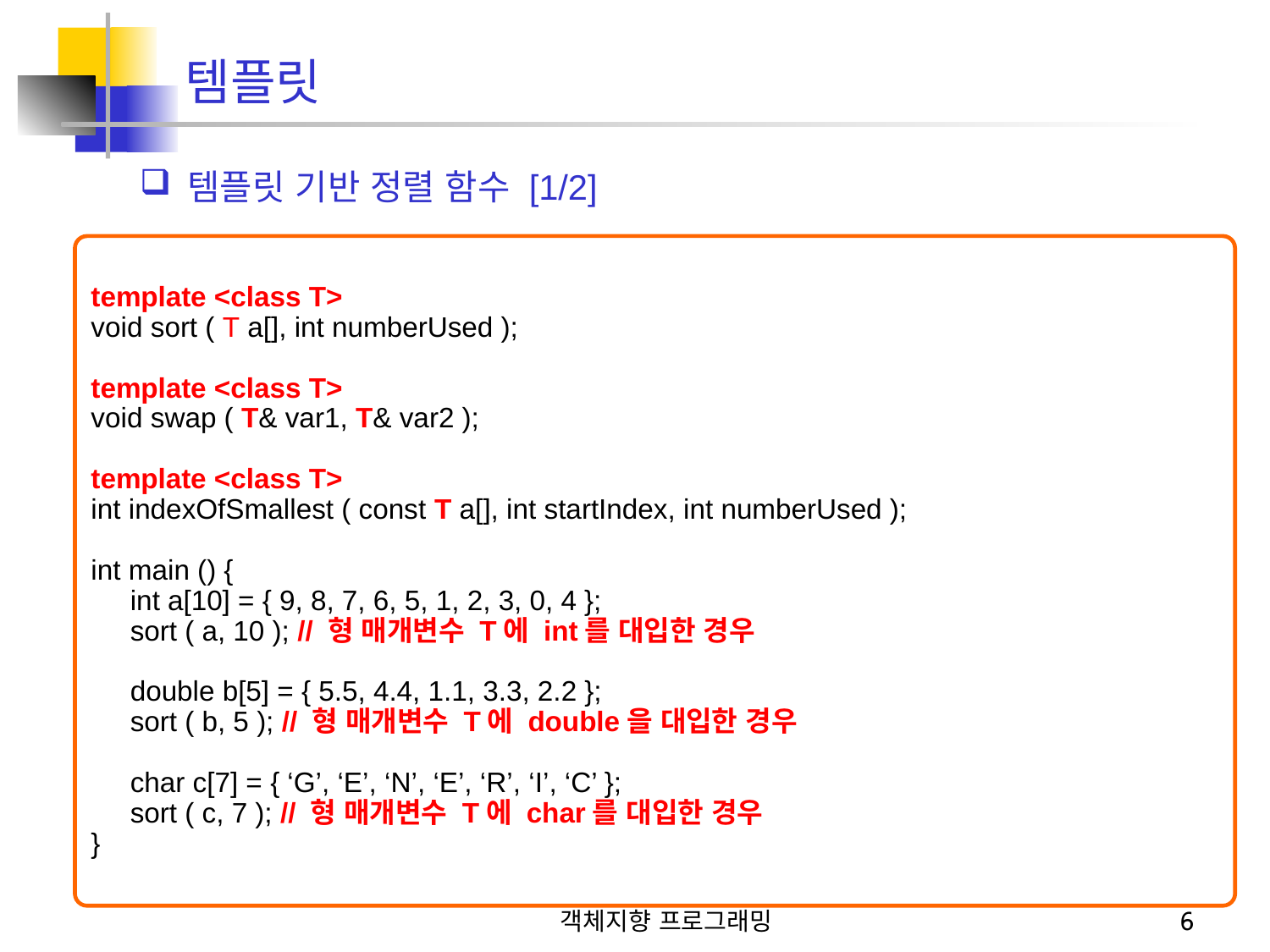

템플릿 기반 정렬 함수 [1/2]
템플릿
template <class T>
void sort ( T a[], int numberUsed );

template <class T>
void swap ( T& var1, T& var2 );

template <class T>
int indexOfSmallest ( const T a[], int startIndex, int numberUsed );

int main () {
     int a[10] = { 9, 8, 7, 6, 5, 1, 2, 3, 0, 4 };
     sort ( a, 10 ); // 형 매개변수 T에 int를 대입한 경우

     double b[5] = { 5.5, 4.4, 1.1, 3.3, 2.2 };
     sort ( b, 5 ); // 형 매개변수 T에 double을 대입한 경우

     char c[7] = { ‘G’, ‘E’, ‘N’, ‘E’, ‘R’, ‘I’, ‘C’ };
     sort ( c, 7 ); // 형 매개변수 T에 char를 대입한 경우
}
객체지향 프로그래밍
6